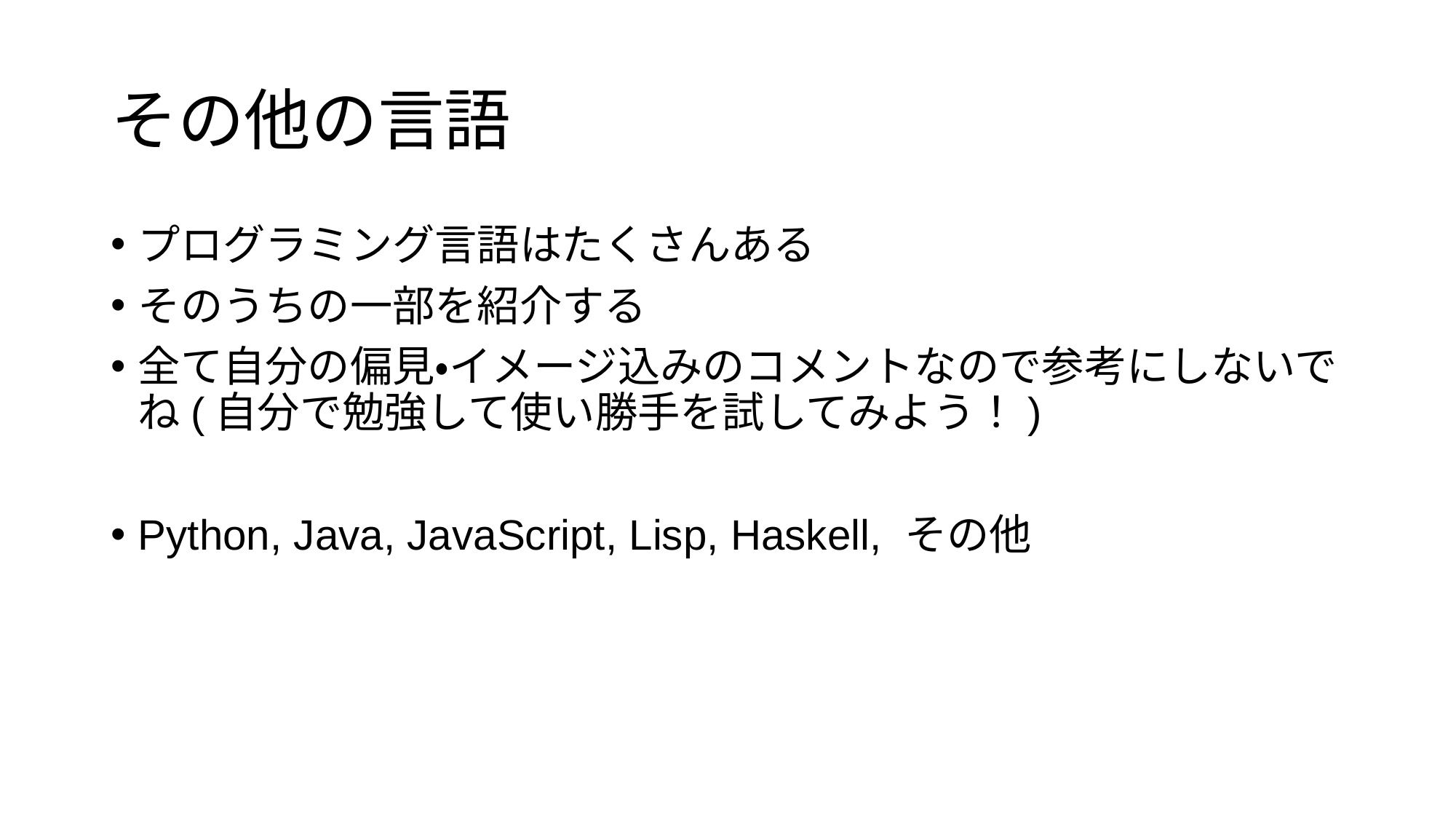

# その他の言語
プログラミング言語はたくさんある
そのうちの一部を紹介する
全て自分の偏見・イメージ込みのコメントなので参考にしないでね(自分で勉強して使い勝手を試してみよう！)

Python, Java, JavaScript, Lisp, Haskell, その他